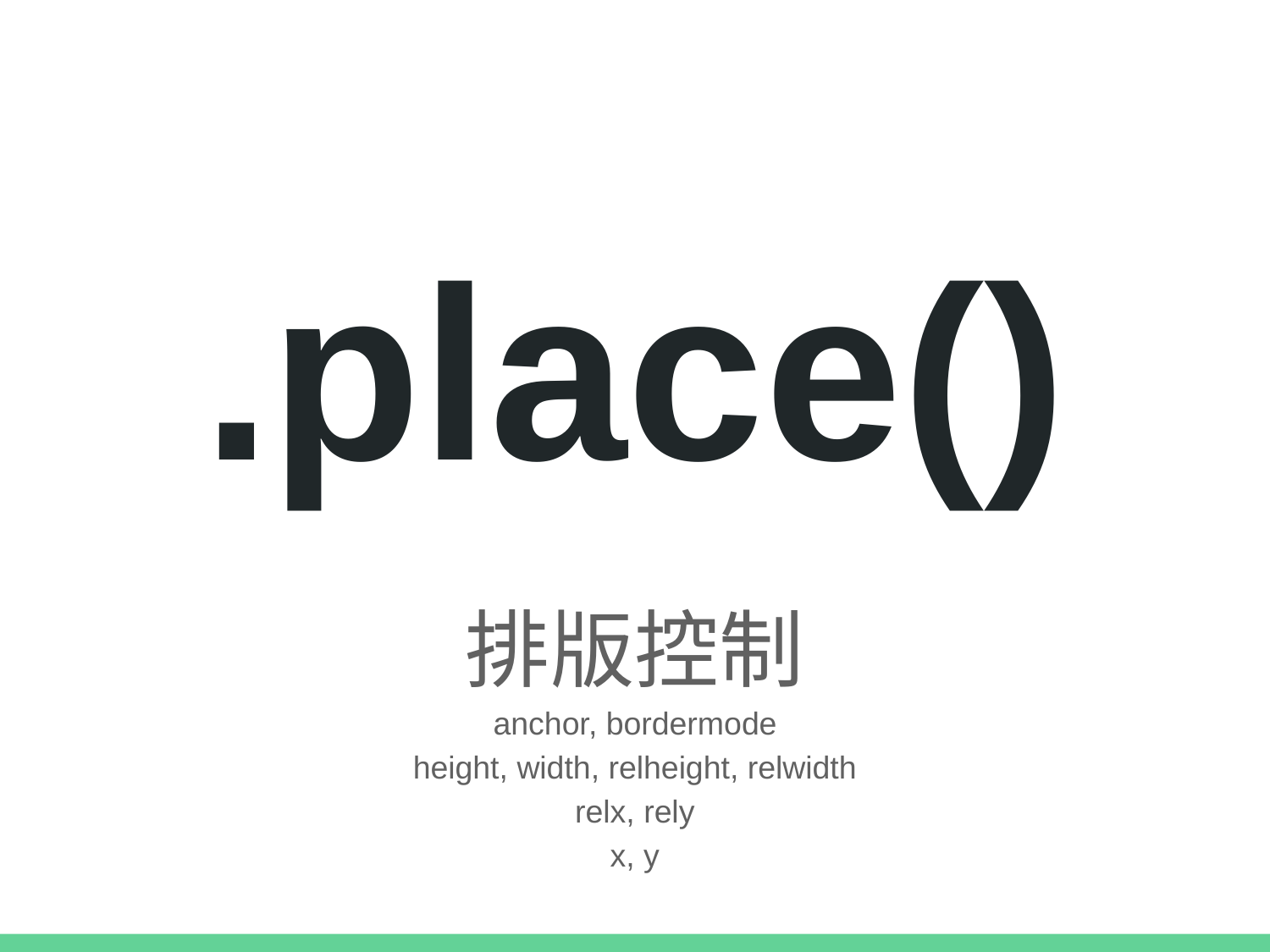

# .place()
排版控制
anchor, bordermode
height, width, relheight, relwidth
relx, rely
x, y